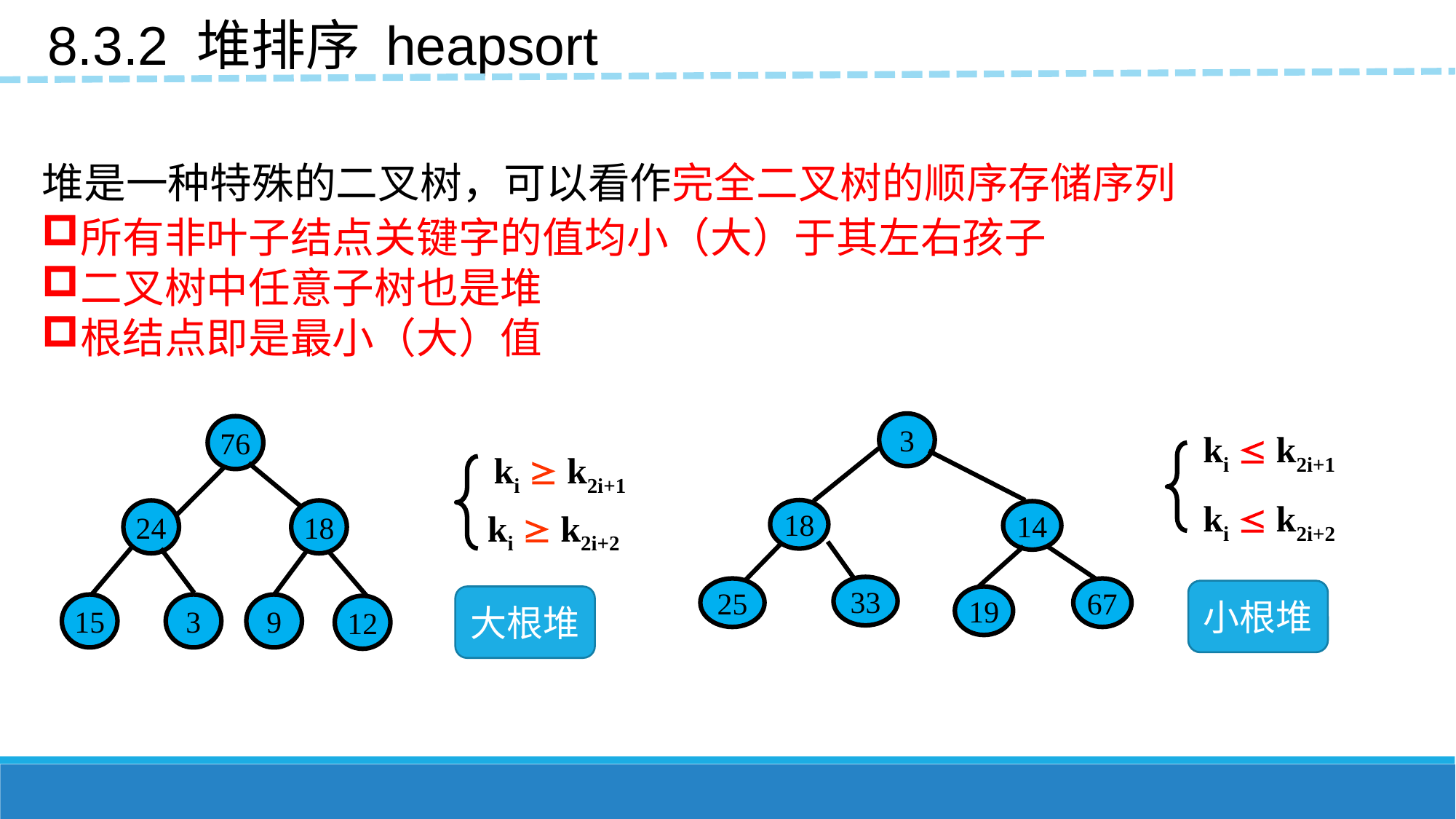

8.3.2 堆排序 heapsort
堆是一种特殊的二叉树，可以看作完全二叉树的顺序存储序列
所有非叶子结点关键字的值均小（大）于其左右孩子
二叉树中任意子树也是堆
根结点即是最小（大）值
3
76
ki ≤ k2i+1
ki ≥ k2i+1

ki ≤ k2i+2
18
ki ≥ k2i+2
24
18
14

33
25
67
小根堆
大根堆
19
15
3
9
12